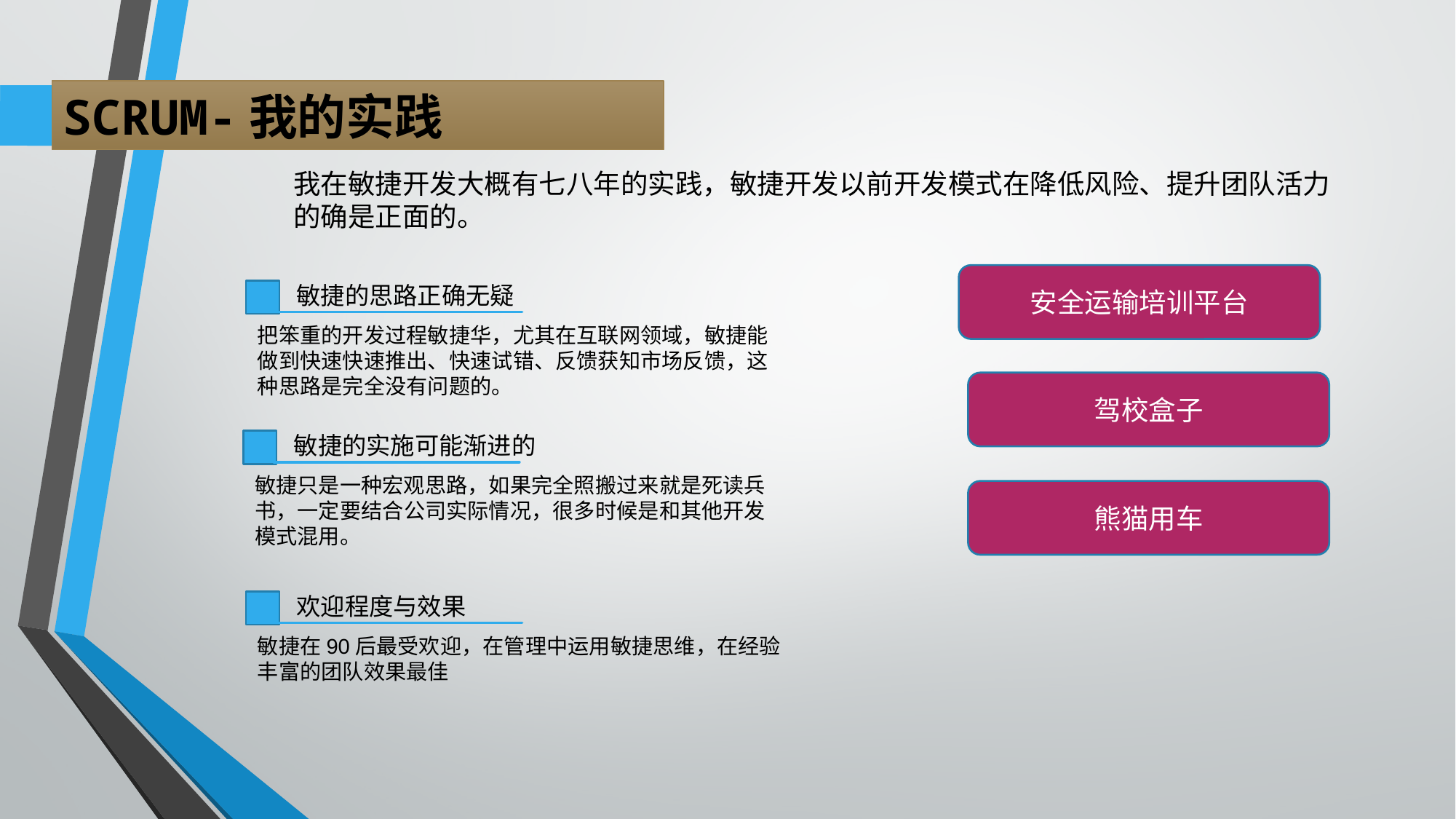

SCRUM-我的实践

我在敏捷开发大概有七八年的实践，敏捷开发以前开发模式在降低风险、提升团队活力的确是正面的。
安全运输培训平台
敏捷的思路正确无疑

把笨重的开发过程敏捷华，尤其在互联网领域，敏捷能做到快速快速推出、快速试错、反馈获知市场反馈，这种思路是完全没有问题的。
驾校盒子
敏捷的实施可能渐进的

敏捷只是一种宏观思路，如果完全照搬过来就是死读兵书，一定要结合公司实际情况，很多时候是和其他开发模式混用。
熊猫用车
欢迎程度与效果

敏捷在90后最受欢迎，在管理中运用敏捷思维，在经验丰富的团队效果最佳